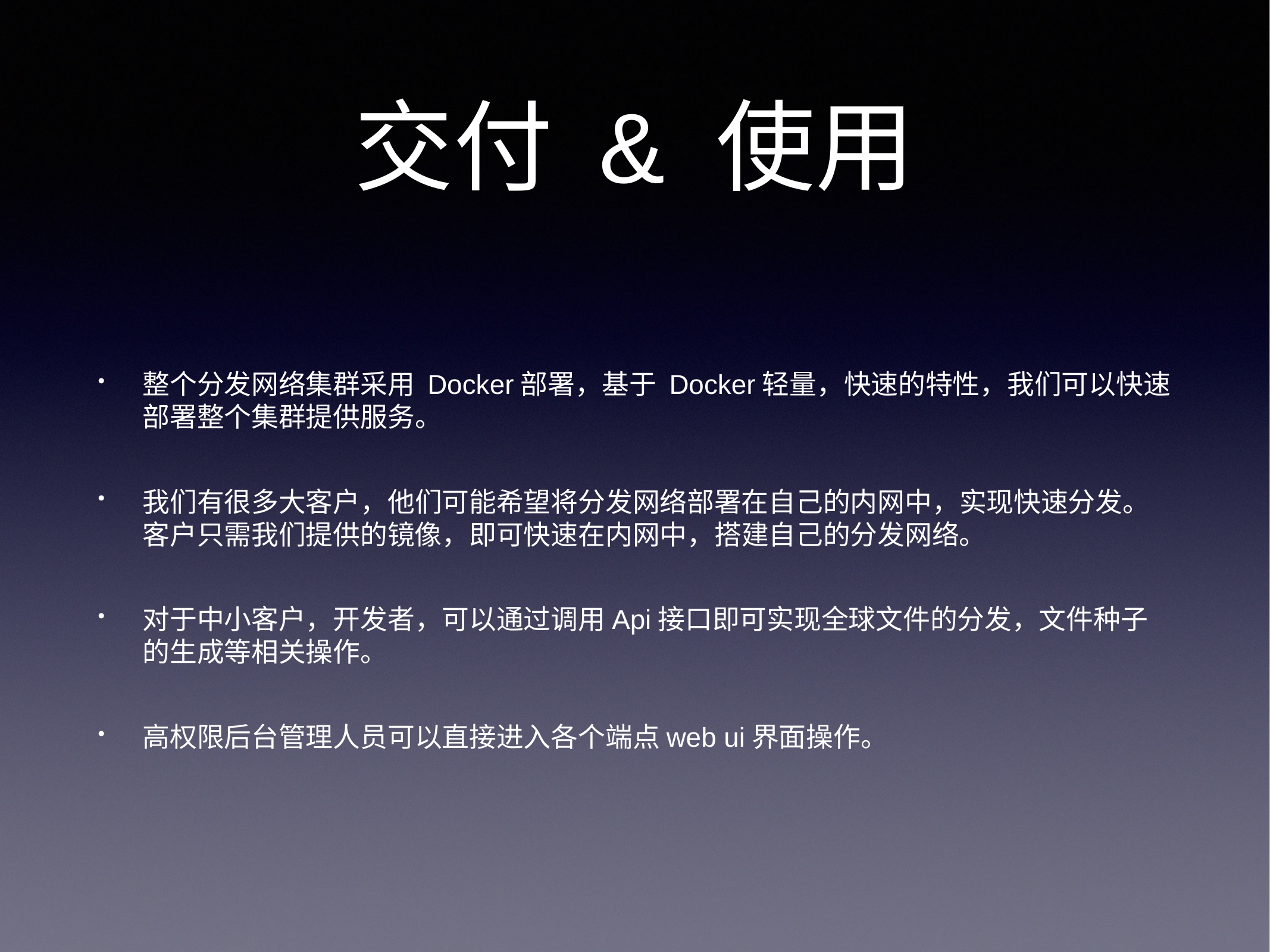

# 交付 & 使用
整个分发网络集群采用 Docker部署，基于 Docker轻量，快速的特性，我们可以快速部署整个集群提供服务。
我们有很多大客户，他们可能希望将分发网络部署在自己的内网中，实现快速分发。客户只需我们提供的镜像，即可快速在内网中，搭建自己的分发网络。
对于中小客户，开发者，可以通过调用Api接口即可实现全球文件的分发，文件种子的生成等相关操作。
高权限后台管理人员可以直接进入各个端点web ui界面操作。